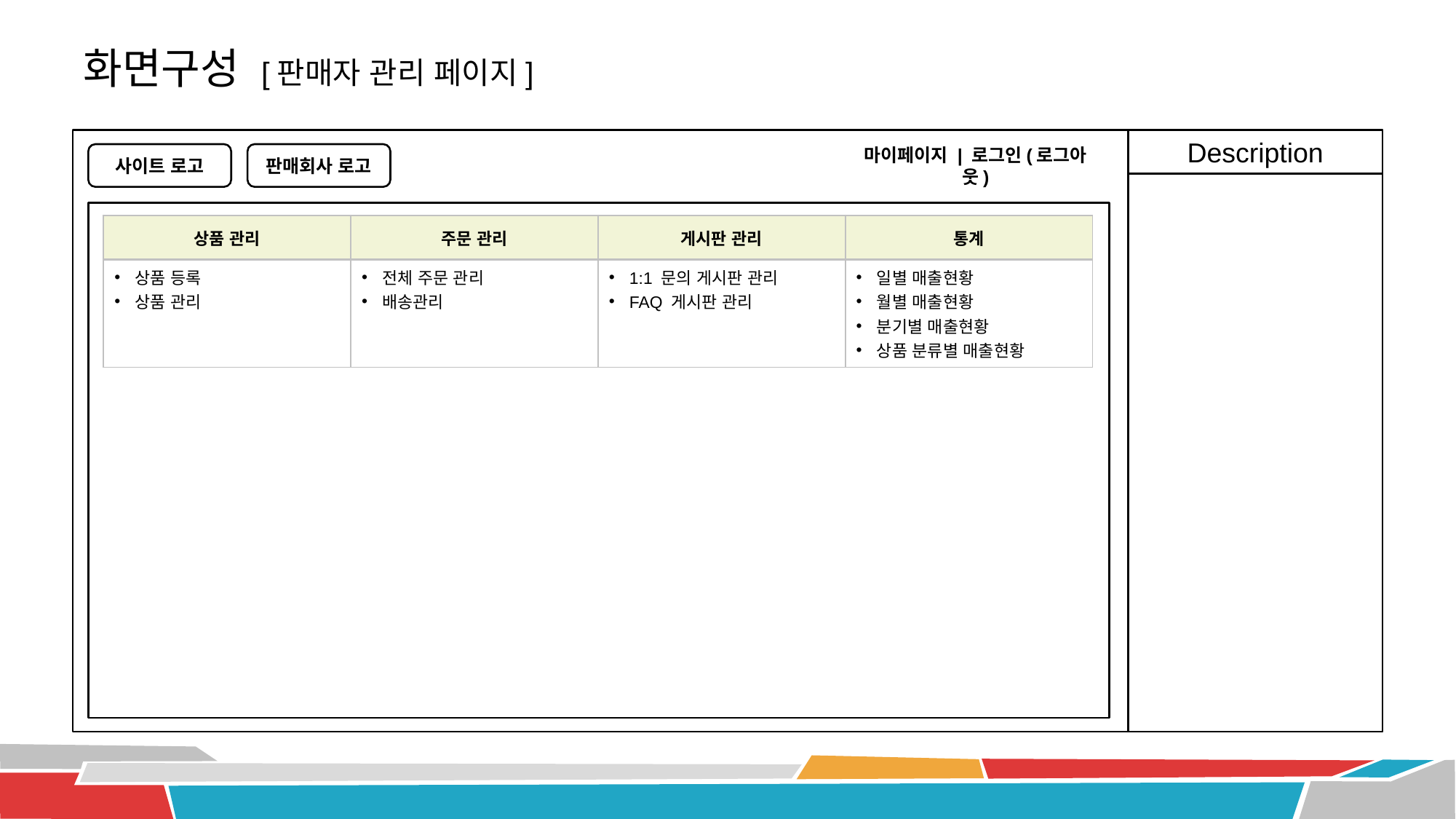

# 화면구성 [판매자 관리 페이지]

Description
사이트 로고
판매회사 로고
마이페이지 | 로그인(로그아웃)

| 상품 관리 | 주문 관리 | 게시판 관리 | 통계 |
| --- | --- | --- | --- |
| 상품 등록 상품 관리 | 전체 주문 관리 배송관리 | 1:1 문의 게시판 관리 FAQ 게시판 관리 | 일별 매출현황 월별 매출현황 분기별 매출현황 상품 분류별 매출현황 |